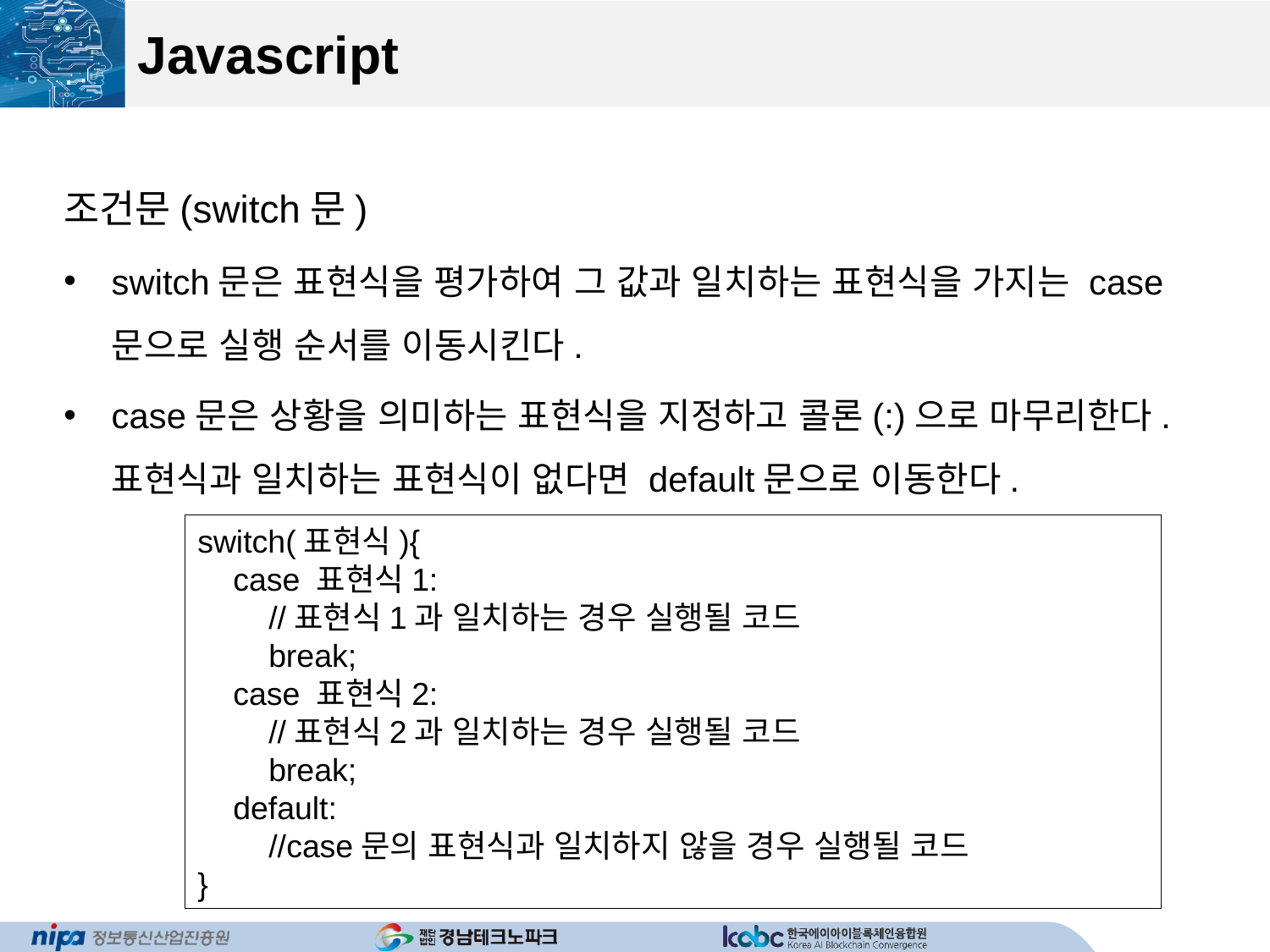

# Javascript
조건문(switch문)
switch문은 표현식을 평가하여 그 값과 일치하는 표현식을 가지는 case문으로 실행 순서를 이동시킨다.
case문은 상황을 의미하는 표현식을 지정하고 콜론(:)으로 마무리한다. 표현식과 일치하는 표현식이 없다면 default문으로 이동한다.

switch(표현식){
    case 표현식1:
        //표현식1과 일치하는 경우 실행될 코드
        break;
    case 표현식2:
        //표현식2과 일치하는 경우 실행될 코드
        break;
    default:
        //case문의 표현식과 일치하지 않을 경우 실행될 코드
}